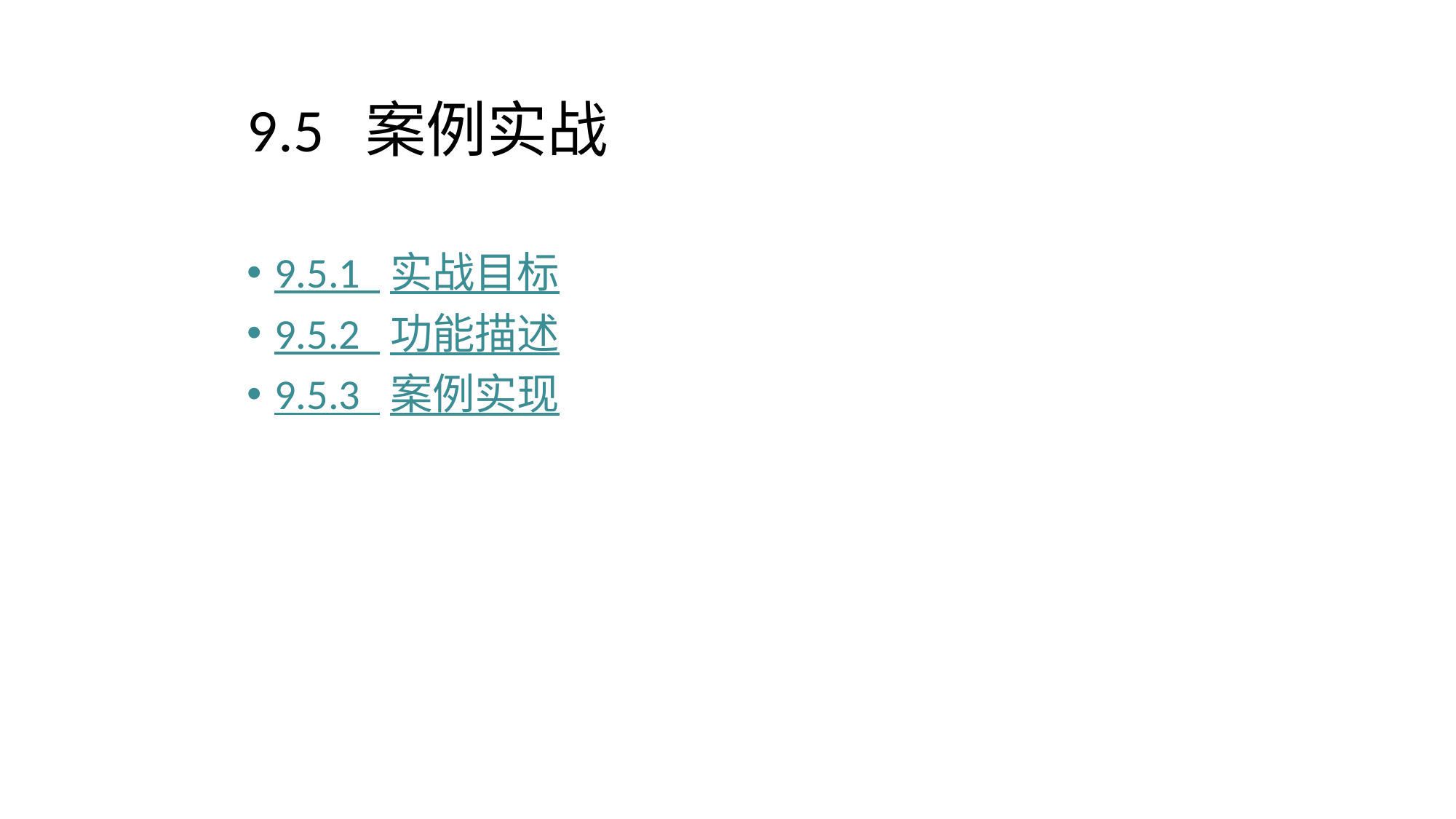

# 9.5  案例实战
9.5.1  实战目标
9.5.2  功能描述
9.5.3  案例实现